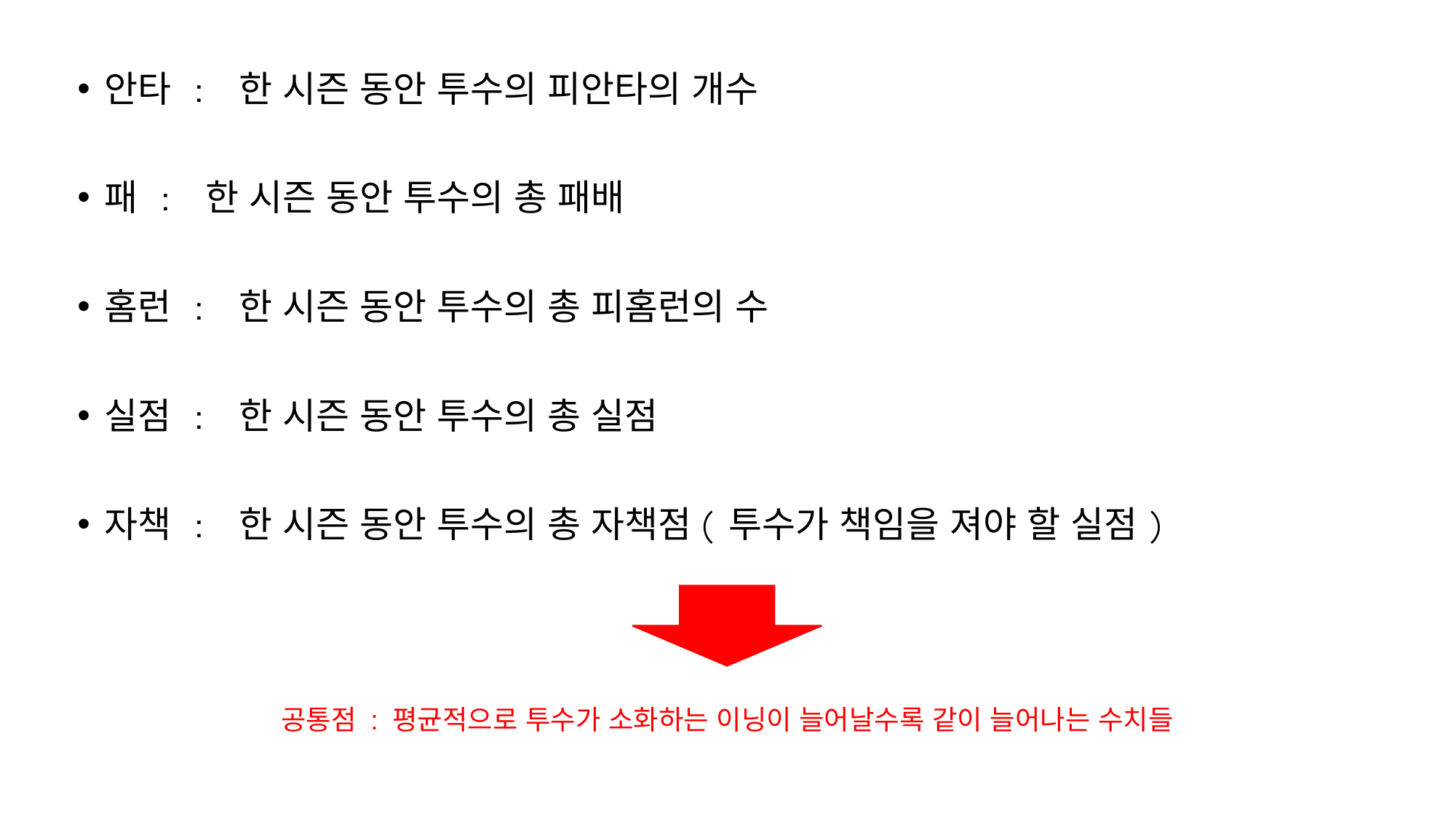

안타 : 한 시즌 동안 투수의 피안타의 개수

패 : 한 시즌 동안 투수의 총 패배

홈런 : 한 시즌 동안 투수의 총 피홈런의 수

실점 : 한 시즌 동안 투수의 총 실점

자책 : 한 시즌 동안 투수의 총 자책점(투수가 책임을 져야 할 실점)

공통점 : 평균적으로 투수가 소화하는 이닝이 늘어날수록 같이 늘어나는 수치들